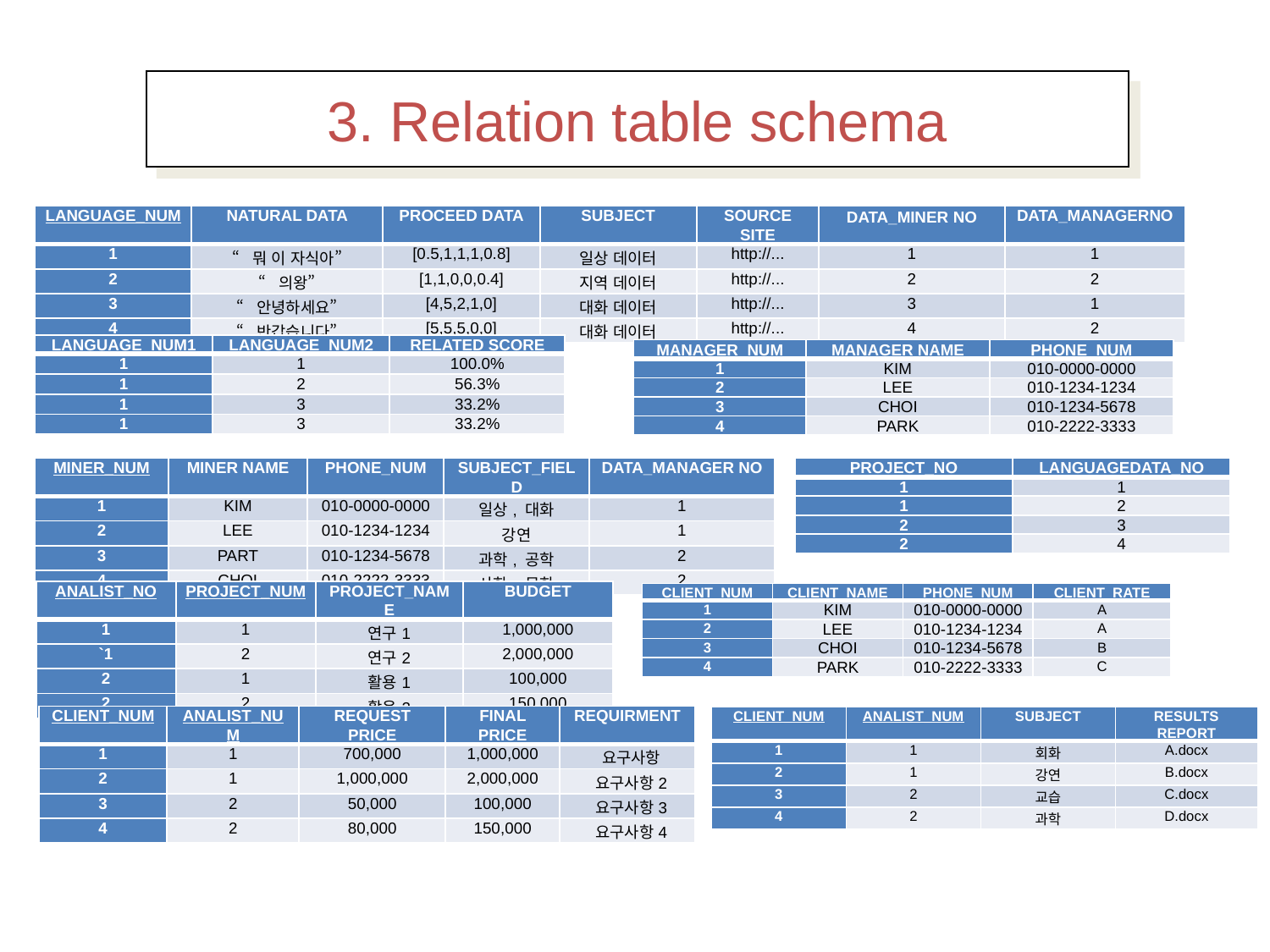

3. Relation table schema
| LANGUAGE\_NUM | NATURAL DATA | PROCEED DATA | SUBJECT | SOURCE SITE | DATA\_MINER NO | DATA\_MANAGERNO |
| --- | --- | --- | --- | --- | --- | --- |
| 1 | “뭐 이 자식아” | [0.5,1,1,1,0.8] | 일상 데이터 | http://... | 1 | 1 |
| 2 | “의왕” | [1,1,0,0,0.4] | 지역 데이터 | http://... | 2 | 2 |
| 3 | “안녕하세요” | [4,5,2,1,0] | 대화 데이터 | http://... | 3 | 1 |
| 4 | “반갑습니다” | [5,5,5,0,0] | 대화 데이터 | http://... | 4 | 2 |
| LANGUAGE\_NUM1 | LANGUAGE\_NUM2 | RELATED SCORE |
| --- | --- | --- |
| 1 | 1 | 100.0% |
| 1 | 2 | 56.3% |
| 1 | 3 | 33.2% |
| 1 | 3 | 33.2% |
| MANAGER\_NUM | MANAGER NAME | PHONE\_NUM |
| --- | --- | --- |
| 1 | KIM | 010-0000-0000 |
| 2 | LEE | 010-1234-1234 |
| 3 | CHOI | 010-1234-5678 |
| 4 | PARK | 010-2222-3333 |
| MINER\_NUM | MINER NAME | PHONE\_NUM | SUBJECT\_FIELD | DATA\_MANAGER NO |
| --- | --- | --- | --- | --- |
| 1 | KIM | 010-0000-0000 | 일상, 대화 | 1 |
| 2 | LEE | 010-1234-1234 | 강연 | 1 |
| 3 | PART | 010-1234-5678 | 과학, 공학 | 2 |
| 4 | CHOI | 010-2222-3333 | 사학, 문학 | 2 |
| PROJECT\_NO | LANGUAGEDATA\_NO |
| --- | --- |
| 1 | 1 |
| 1 | 2 |
| 2 | 3 |
| 2 | 4 |
| ANALIST\_NO | PROJECT\_NUM | PROJECT\_NAME | BUDGET |
| --- | --- | --- | --- |
| 1 | 1 | 연구1 | 1,000,000 |
| `1 | 2 | 연구2 | 2,000,000 |
| 2 | 1 | 활용1 | 100,000 |
| 2 | 2 | 활용2 | 150,000 |
| CLIENT\_NUM | CLIENT\_NAME | PHONE\_NUM | CLIENT\_RATE |
| --- | --- | --- | --- |
| 1 | KIM | 010-0000-0000 | A |
| 2 | LEE | 010-1234-1234 | A |
| 3 | CHOI | 010-1234-5678 | B |
| 4 | PARK | 010-2222-3333 | C |
| CLIENT\_NUM | ANALIST\_NUM | REQUEST PRICE | FINAL PRICE | REQUIRMENT |
| --- | --- | --- | --- | --- |
| 1 | 1 | 700,000 | 1,000,000 | 요구사항 |
| 2 | 1 | 1,000,000 | 2,000,000 | 요구사항2 |
| 3 | 2 | 50,000 | 100,000 | 요구사항3 |
| 4 | 2 | 80,000 | 150,000 | 요구사항4 |
| CLIENT\_NUM | ANALIST\_NUM | SUBJECT | RESULTS REPORT |
| --- | --- | --- | --- |
| 1 | 1 | 회화 | A.docx |
| 2 | 1 | 강연 | B.docx |
| 3 | 2 | 교습 | C.docx |
| 4 | 2 | 과학 | D.docx |